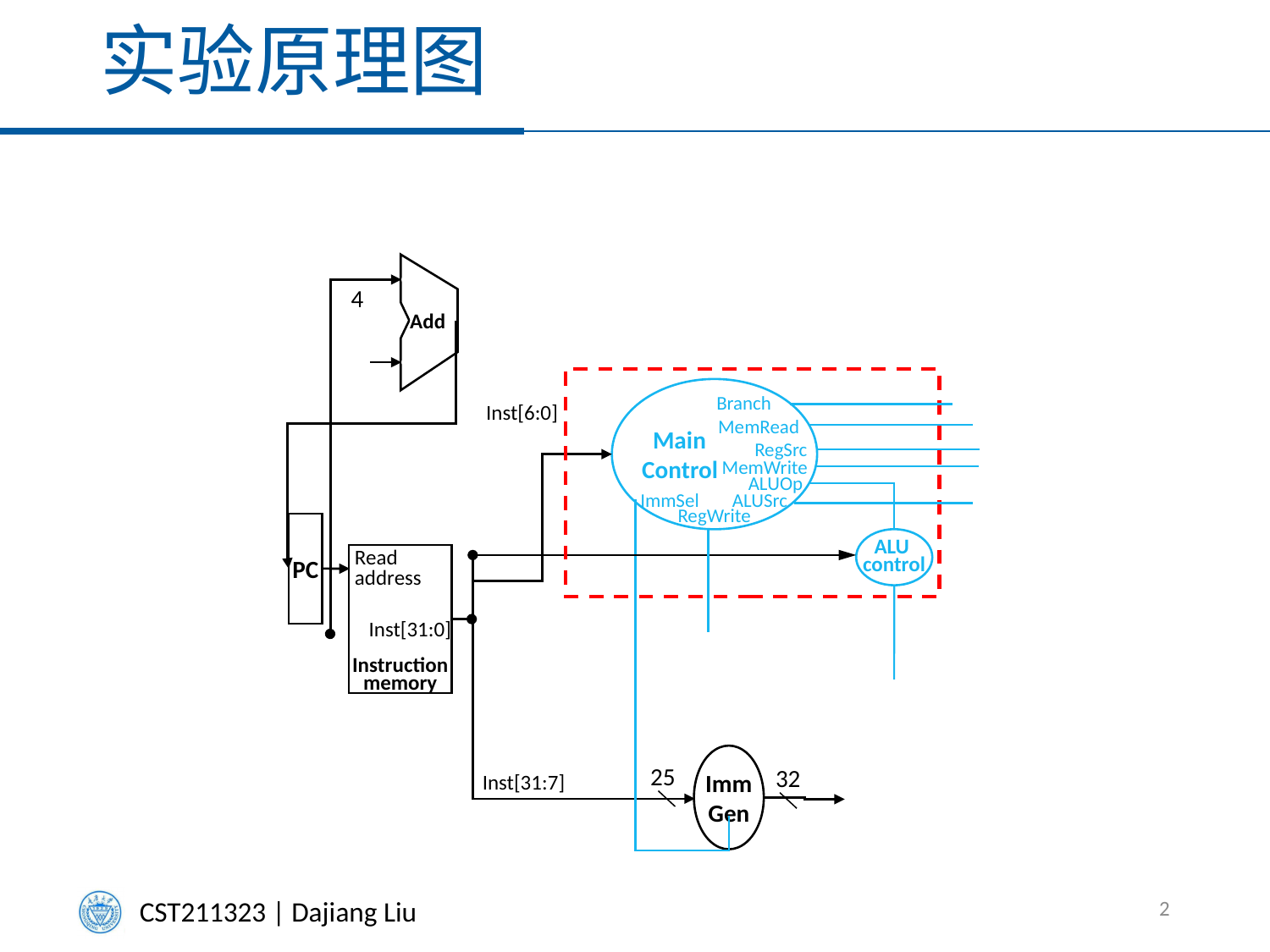

# 实验原理图

Add
S

4

  Main
Control
Branch
MemRead
RegSrc
MemWrite
ALUOp
ImmSel
ALUSrc
RegWrite
Inst[6:0]
PC
ALU
control

Inst[31:0]

Instruction
memory
Read
address
Imm
Gen
25
32
Inst[31:7]
2
2